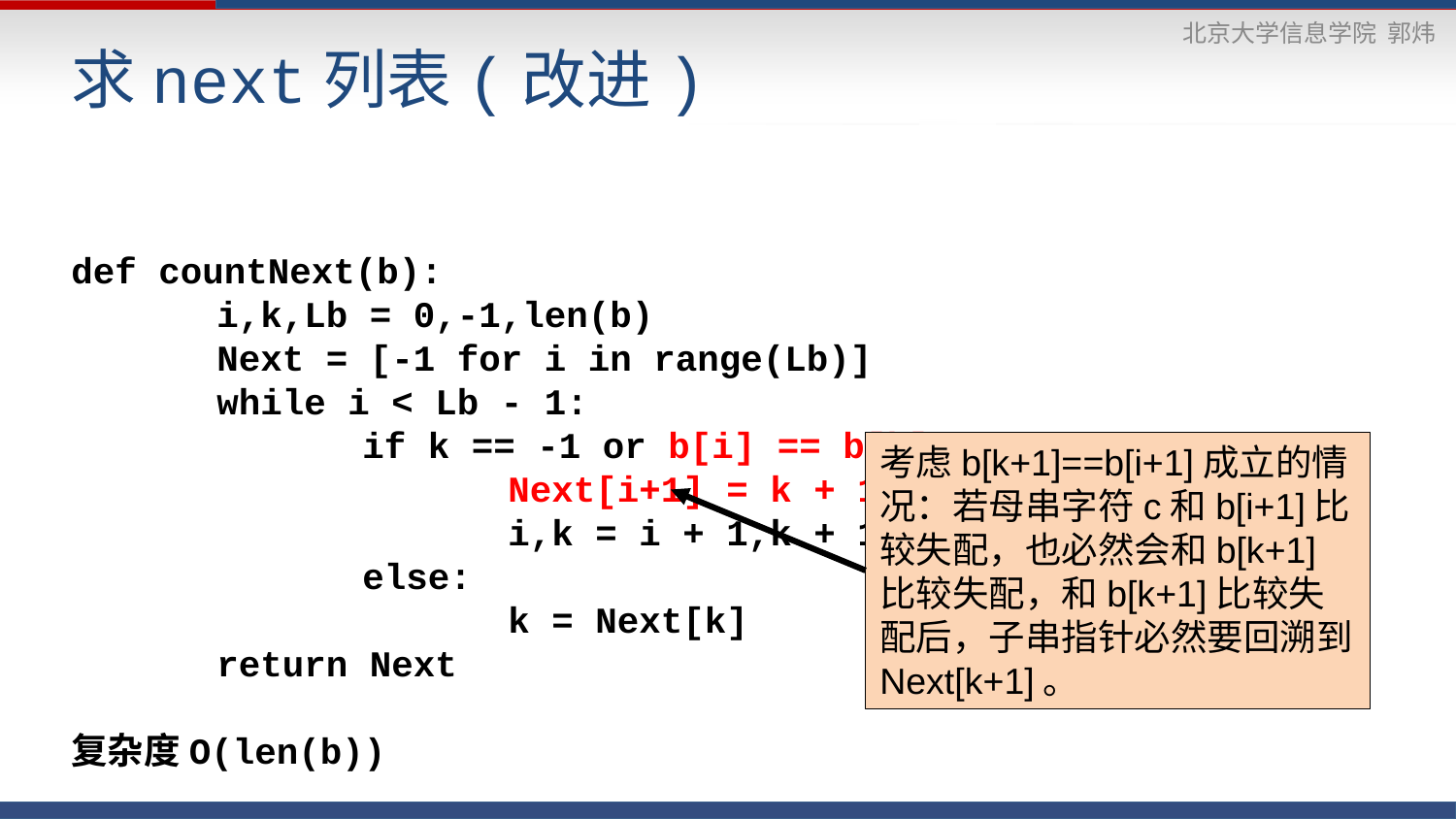

# 求next列表(改进)

def countNext(b):
	i,k,Lb = 0,-1,len(b)
	Next = [-1 for i in range(Lb)]
	while i < Lb - 1:
		if k == -1 or b[i] == b[k]:
			Next[i+1] = k + 1
			i,k = i + 1,k + 1
		else:
			k = Next[k]
	return Next

复杂度O(len(b))
考虑b[k+1]==b[i+1]成立的情况：若母串字符c和b[i+1]比较失配，也必然会和b[k+1]比较失配，和b[k+1]比较失配后，子串指针必然要回溯到Next[k+1]。